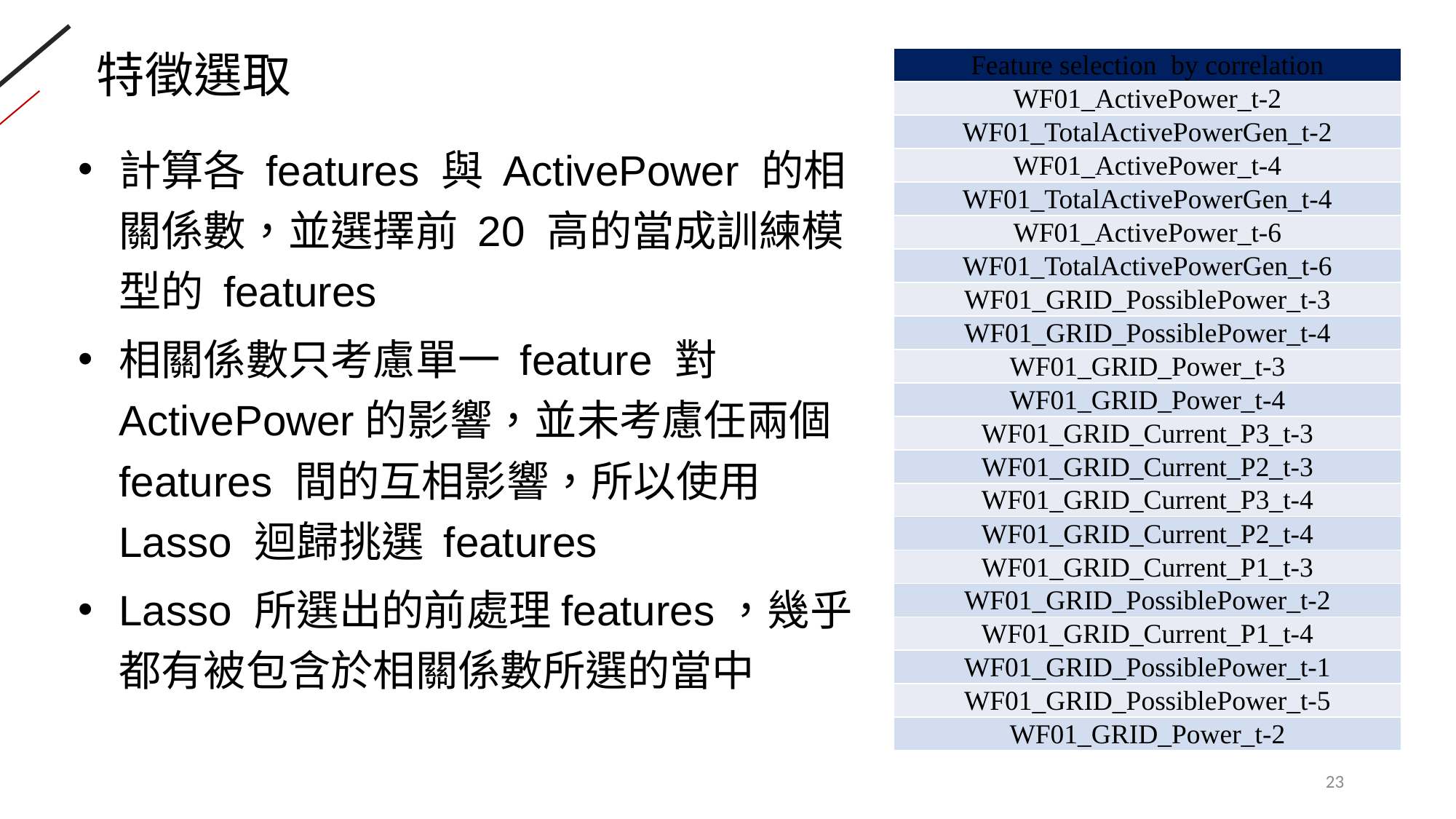

# 特徵選取
| Feature selection by correlation |
| --- |
| WF01\_ActivePower\_t-2 |
| WF01\_TotalActivePowerGen\_t-2 |
| WF01\_ActivePower\_t-4 |
| WF01\_TotalActivePowerGen\_t-4 |
| WF01\_ActivePower\_t-6 |
| WF01\_TotalActivePowerGen\_t-6 |
| WF01\_GRID\_PossiblePower\_t-3 |
| WF01\_GRID\_PossiblePower\_t-4 |
| WF01\_GRID\_Power\_t-3 |
| WF01\_GRID\_Power\_t-4 |
| WF01\_GRID\_Current\_P3\_t-3 |
| WF01\_GRID\_Current\_P2\_t-3 |
| WF01\_GRID\_Current\_P3\_t-4 |
| WF01\_GRID\_Current\_P2\_t-4 |
| WF01\_GRID\_Current\_P1\_t-3 |
| WF01\_GRID\_PossiblePower\_t-2 |
| WF01\_GRID\_Current\_P1\_t-4 |
| WF01\_GRID\_PossiblePower\_t-1 |
| WF01\_GRID\_PossiblePower\_t-5 |
| WF01\_GRID\_Power\_t-2 |
計算各 features 與 ActivePower 的相關係數，並選擇前 20 高的當成訓練模型的 features
相關係數只考慮單一 feature 對 ActivePower的影響，並未考慮任兩個 features 間的互相影響，所以使用 Lasso 迴歸挑選 features
Lasso 所選出的前處理features，幾乎都有被包含於相關係數所選的當中

23